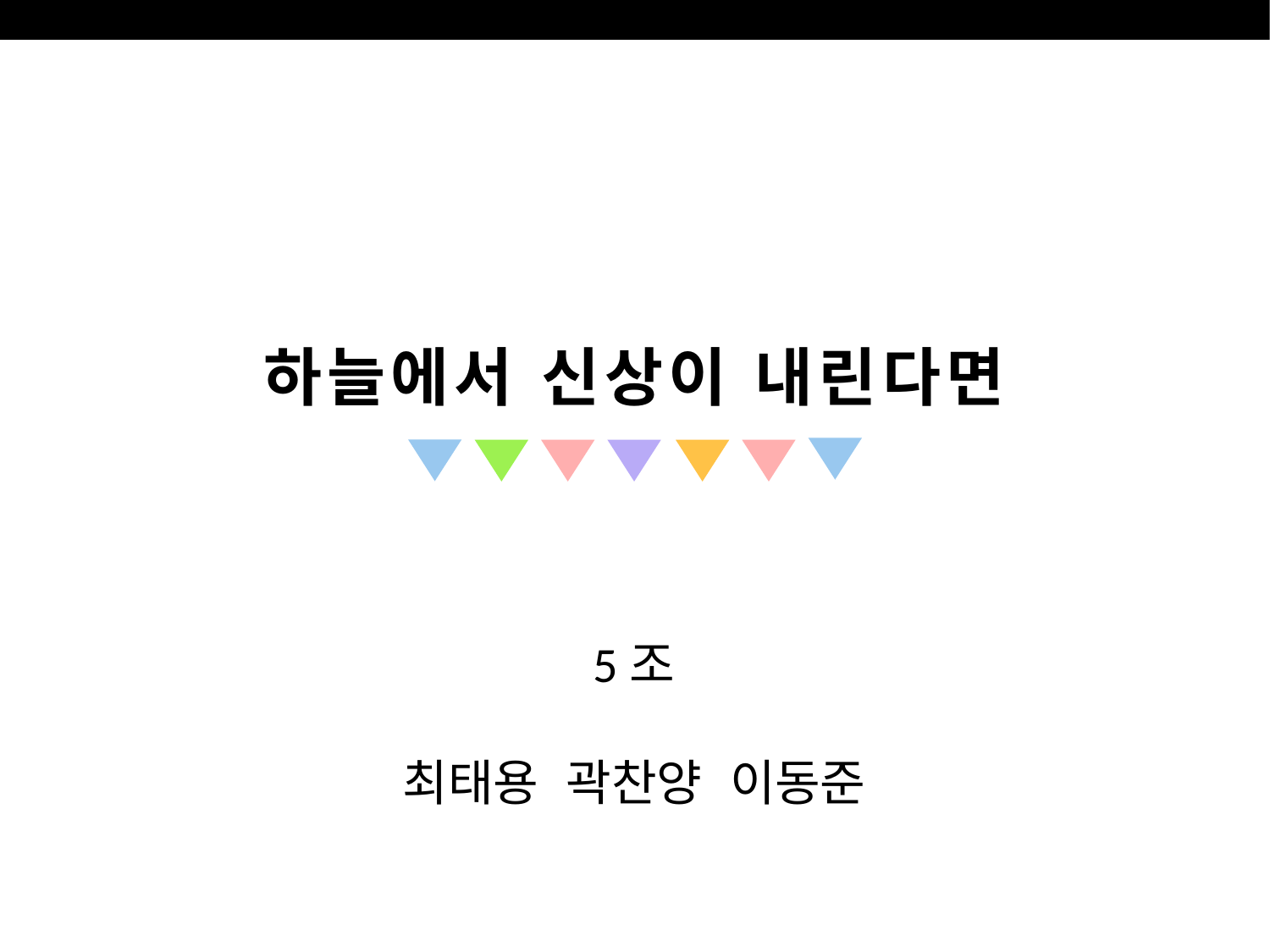

하늘에서 신상이 내린다면

5조

최태용  곽찬양  이동준